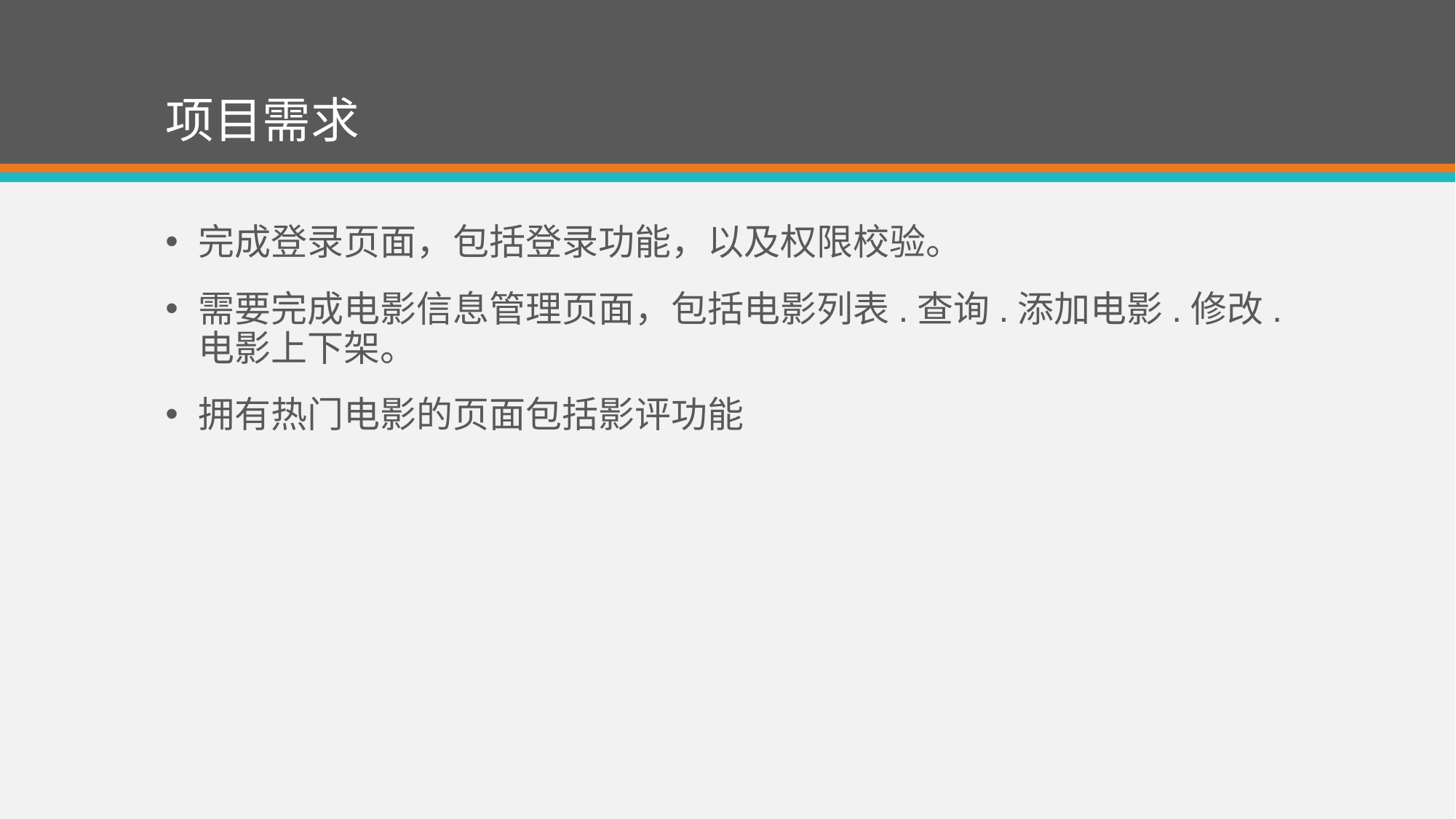

# 项目需求
完成登录页面，包括登录功能，以及权限校验。
需要完成电影信息管理页面，包括电影列表.查询.添加电影.修改.电影上下架。
拥有热门电影的页面包括影评功能